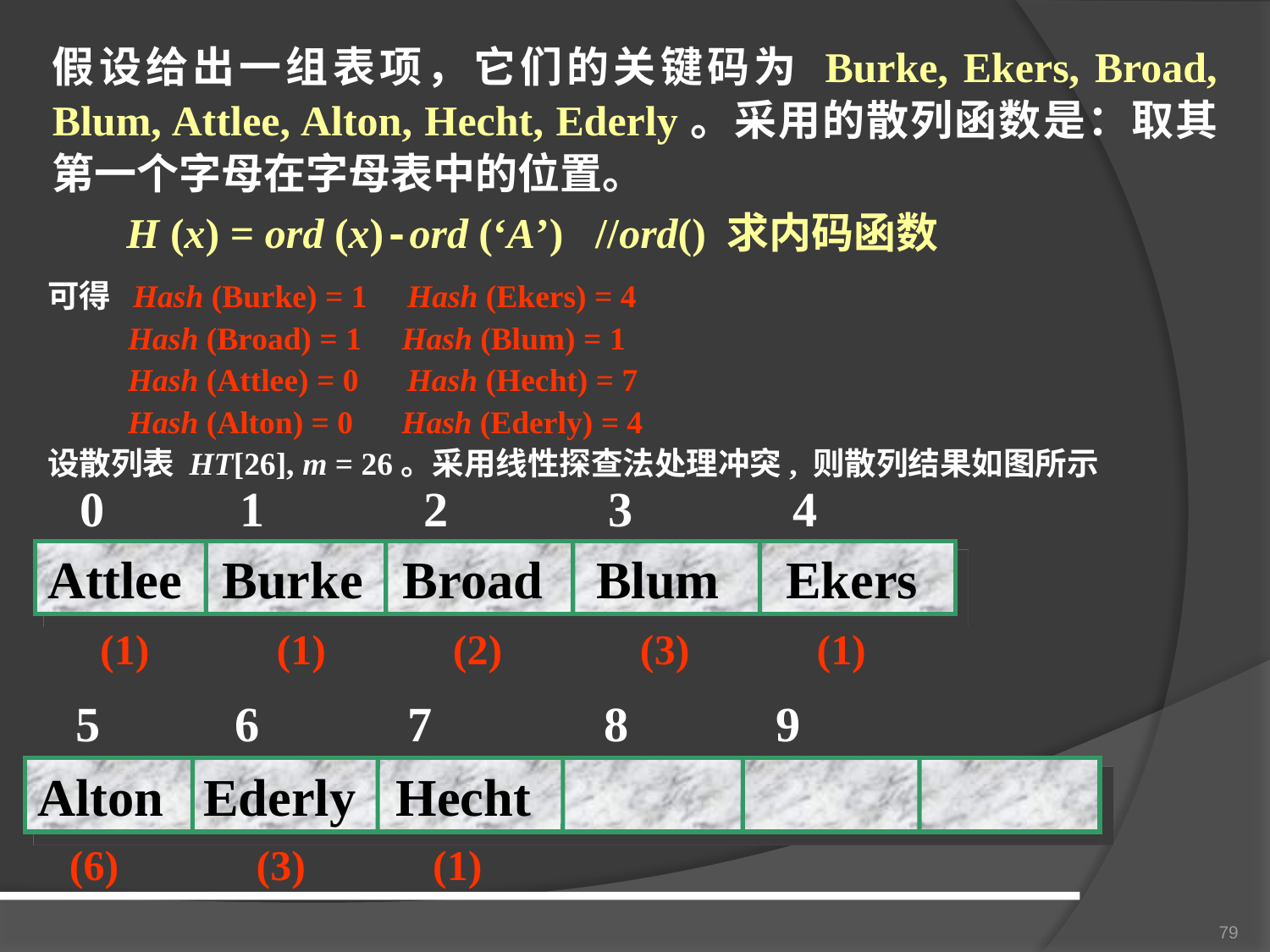

假设给出一组表项，它们的关键码为 Burke, Ekers, Broad, Blum, Attlee, Alton, Hecht, Ederly。采用的散列函数是：取其第一个字母在字母表中的位置。
       H (x) = ord (x)-ord (‘A’)   //ord() 求内码函数
可得  Hash (Burke) = 1     Hash (Ekers) = 4
          Hash (Broad) = 1     Hash (Blum) = 1
          Hash (Attlee) = 0      Hash (Hecht) = 7
          Hash (Alton) = 0      Hash (Ederly) = 4
设散列表 HT[26], m = 26。采用线性探查法处理冲突, 则散列结果如图所示
0           1             2             3             4

Attlee   Burke   Broad    Blum     Ekers
(1)            (1)            (2)             (3)            (1)
5           6            7              8            9

Alton   Ederly   Hecht

(6)             (3)            (1)
79